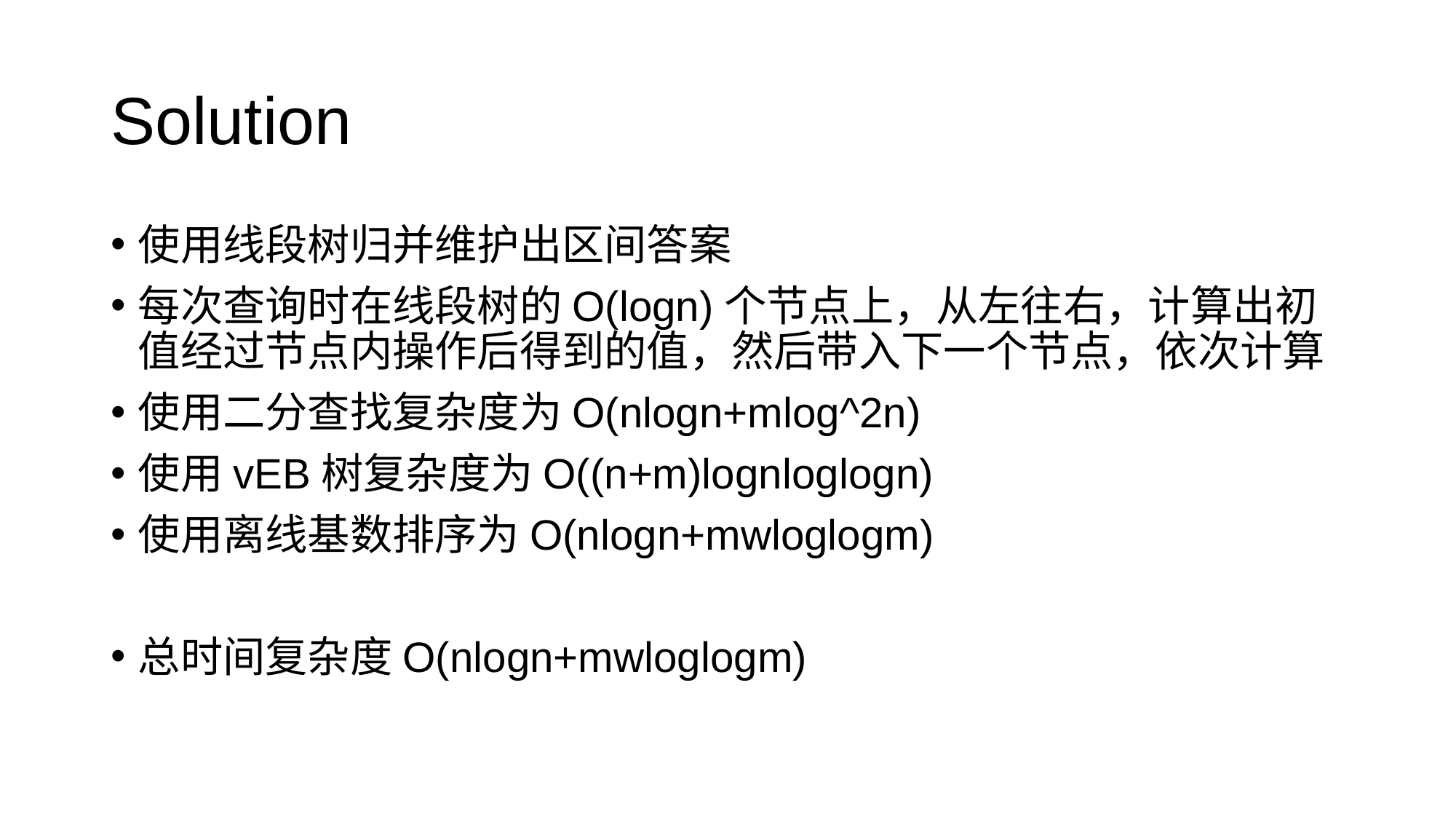

# Solution
使用线段树归并维护出区间答案
每次查询时在线段树的O(logn)个节点上，从左往右，计算出初值经过节点内操作后得到的值，然后带入下一个节点，依次计算
使用二分查找复杂度为O(nlogn+mlog^2n)
使用vEB树复杂度为O((n+m)lognloglogn)
使用离线基数排序为O(nlogn+mwloglogm)

总时间复杂度O(nlogn+mwloglogm)